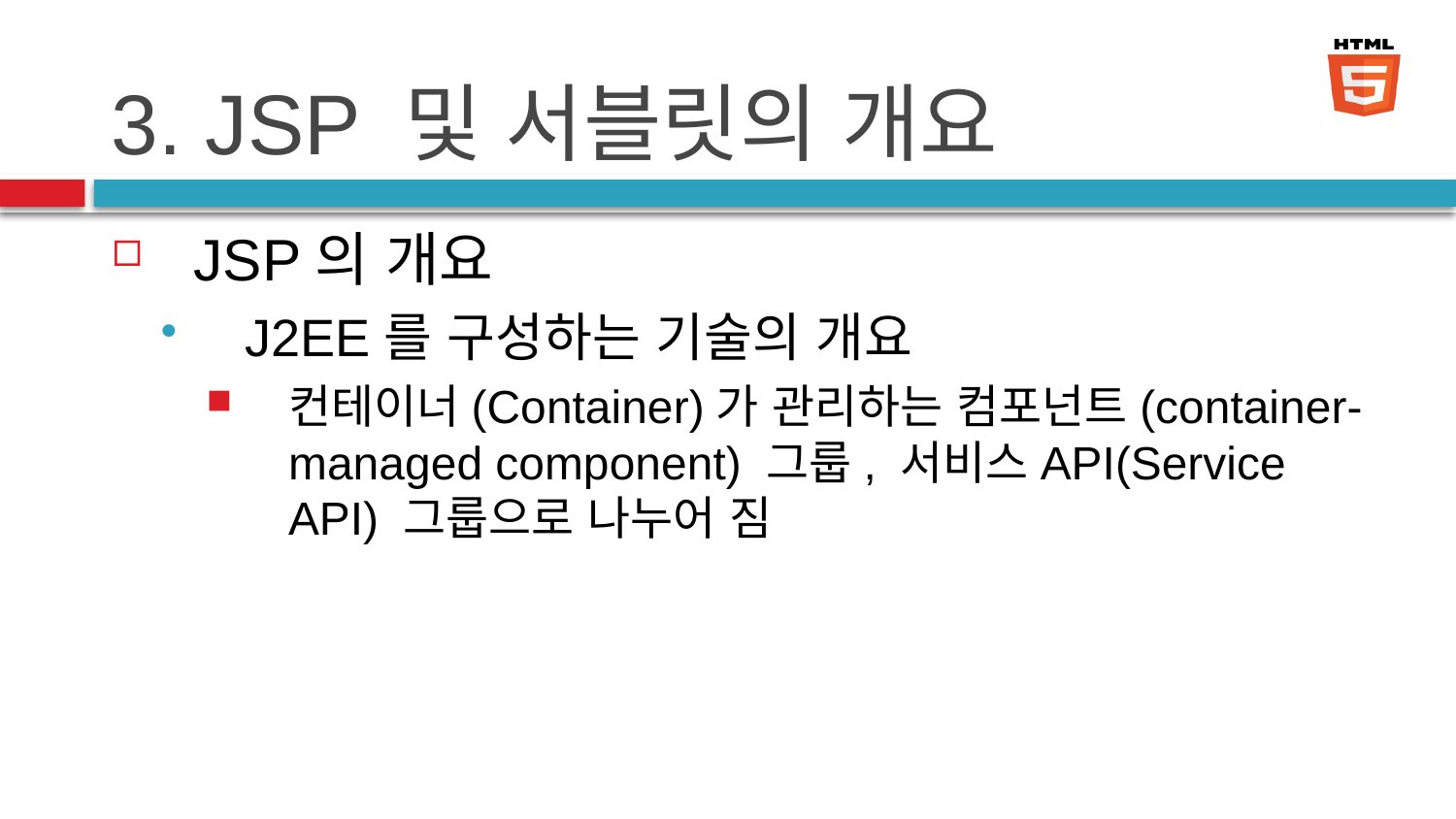

# 3. JSP 및 서블릿의 개요
JSP의 개요
J2EE를 구성하는 기술의 개요
컨테이너(Container)가 관리하는 컴포넌트(container-managed component) 그룹, 서비스API(Service API) 그룹으로 나누어 짐